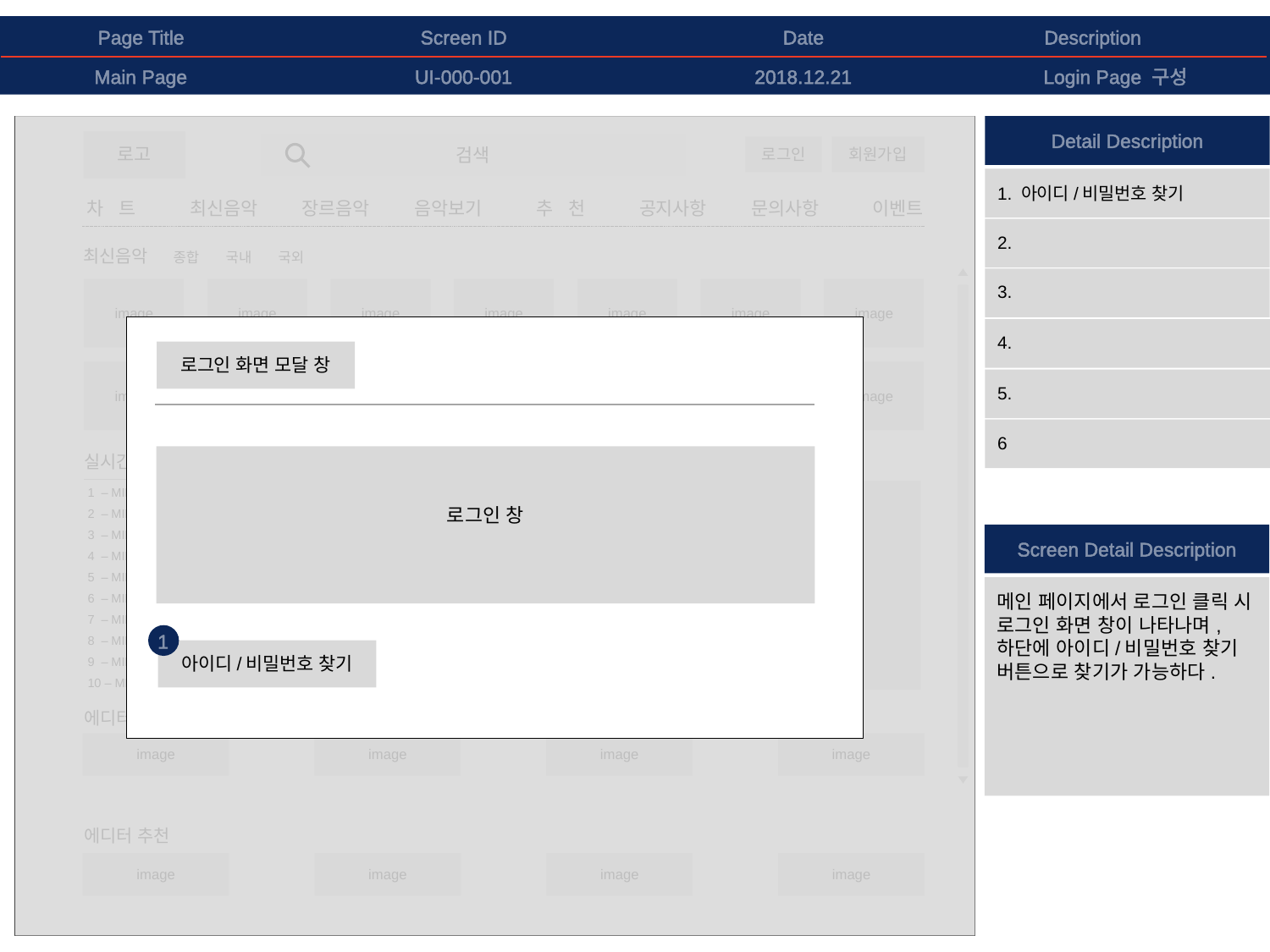

Page Title
Screen ID
Date
Description
Main Page
UI-000-001
2018.12.21
Login Page 구성

Detail Description

로고

로그인

회원가입
검색

1. 아이디/비밀번호 찾기
차   트
최신음악
장르음악
음악보기
추   천
공지사항
문의사항
이벤트

2.
최신음악
종합
국내
국외

3.

image

image

image

image

image

image

image

4.

로그인 화면 모달 창

image

image

image

image

image

image

image

5.

6
실시간 차트
HOT&NEW

로그인 창
2018.12.21
1  – MILLIONS		WINNER

2  – MILLIONS		WINNER

3  – MILLIONS		WINNER

Screen Detail Description

4  – MILLIONS		WINNER

5  – MILLIONS		WINNER
image

메인 페이지에서 로그인 클릭 시 로그인 화면 창이 나타나며,
하단에 아이디/비밀번호 찾기 버튼으로 찾기가 가능하다.
6  – MILLIONS		WINNER

7  – MILLIONS		WINNER

1

8  – MILLIONS		WINNER

아이디/비밀번호 찾기
9  – MILLIONS		WINNER

10 – MILLIONS		WINNER

에디터 추천

image

image

image

image
에디터 추천

image

image

image

image